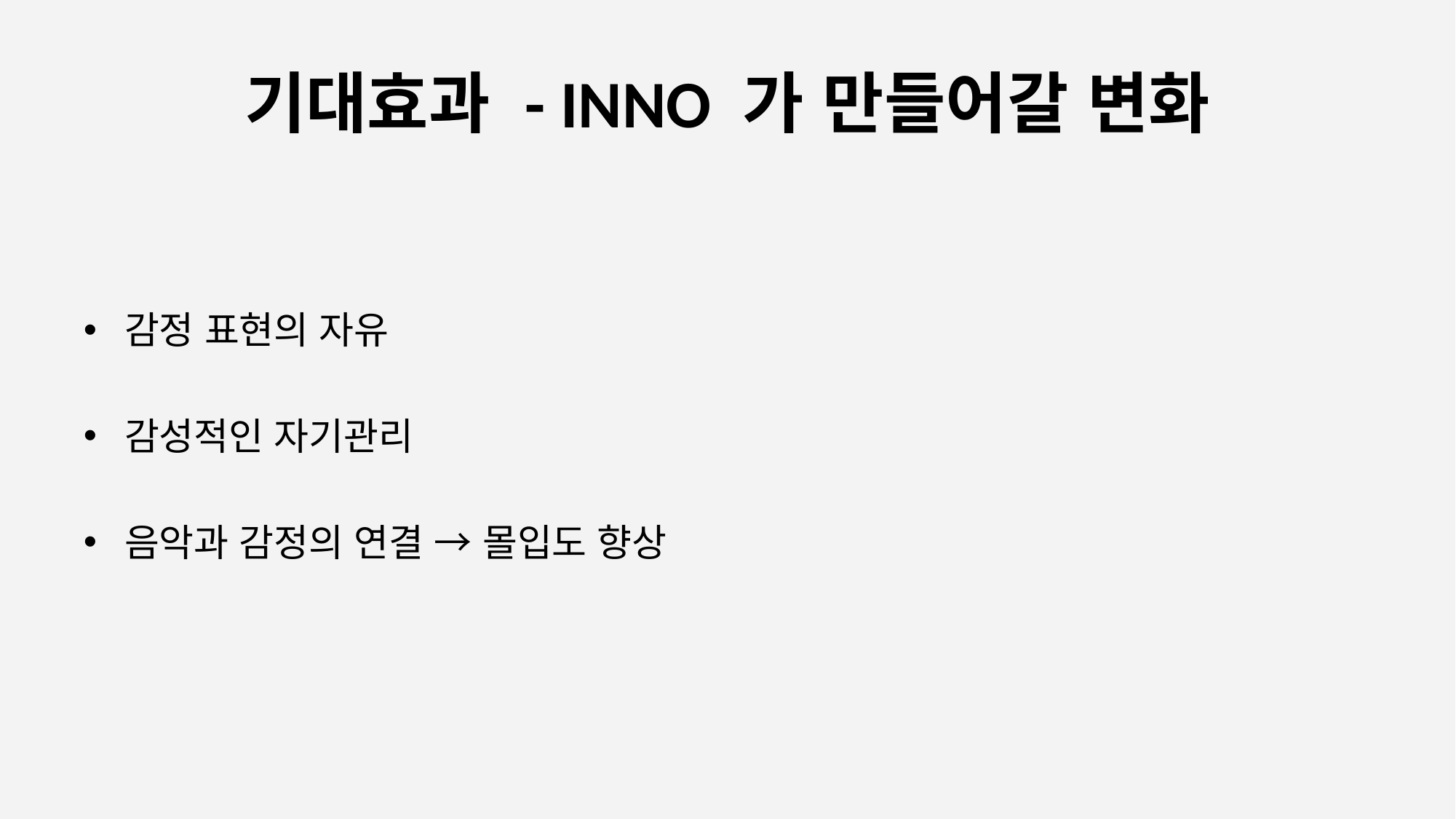

# 기대효과 - INNO 가 만들어갈 변화
감정 표현의 자유

감성적인 자기관리

음악과 감정의 연결 → 몰입도 향상